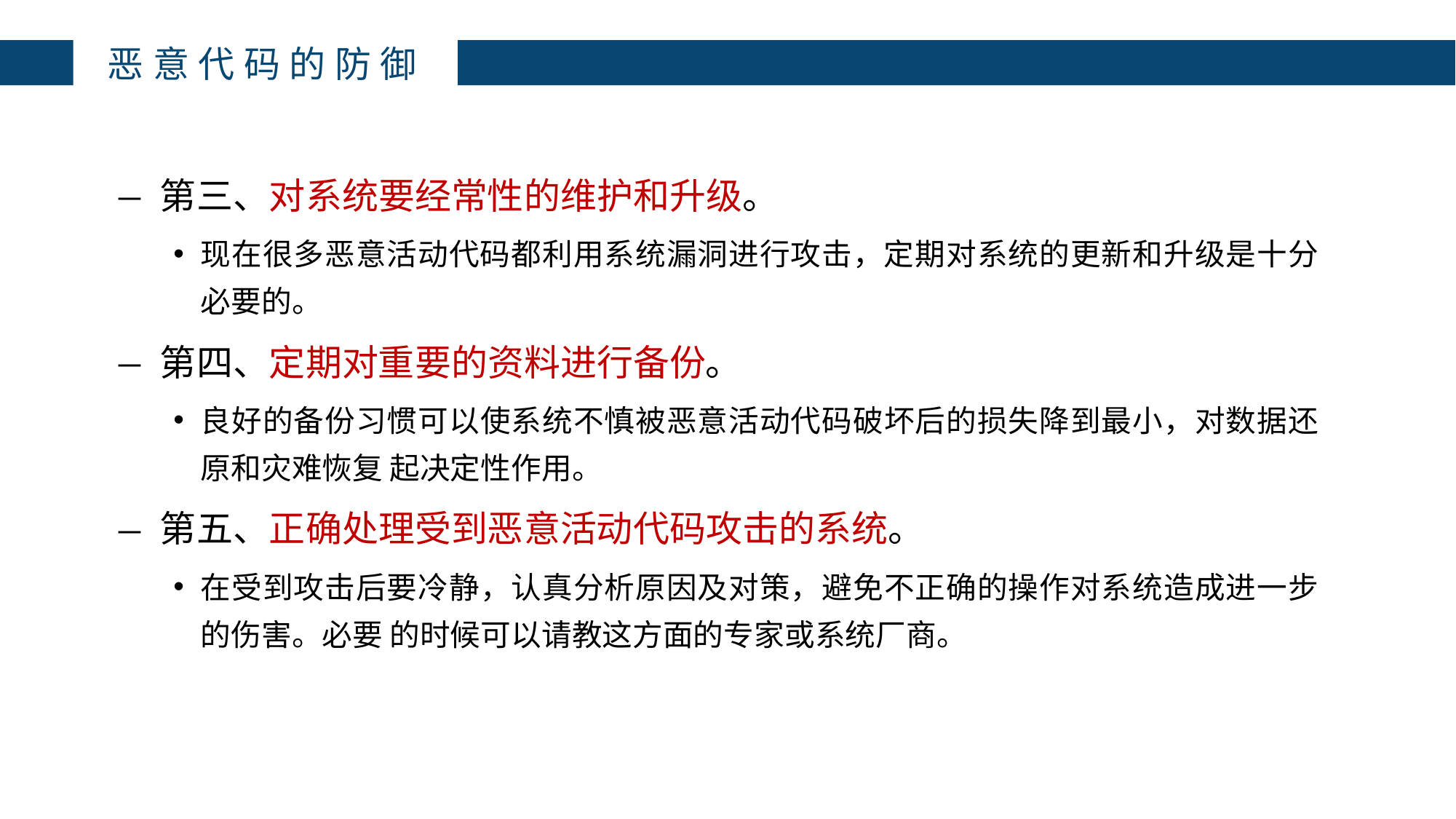

# 恶意代码的防御

第三、对系统要经常性的维护和升级。
现在很多恶意活动代码都利用系统漏洞进行攻击，定期对系统的更新和升级是十分必要的。
第四、定期对重要的资料进行备份。
良好的备份习惯可以使系统不慎被恶意活动代码破坏后的损失降到最小，对数据还原和灾难恢复 起决定性作用。
第五、正确处理受到恶意活动代码攻击的系统。
在受到攻击后要冷静，认真分析原因及对策，避免不正确的操作对系统造成进一步的伤害。必要 的时候可以请教这方面的专家或系统厂商。